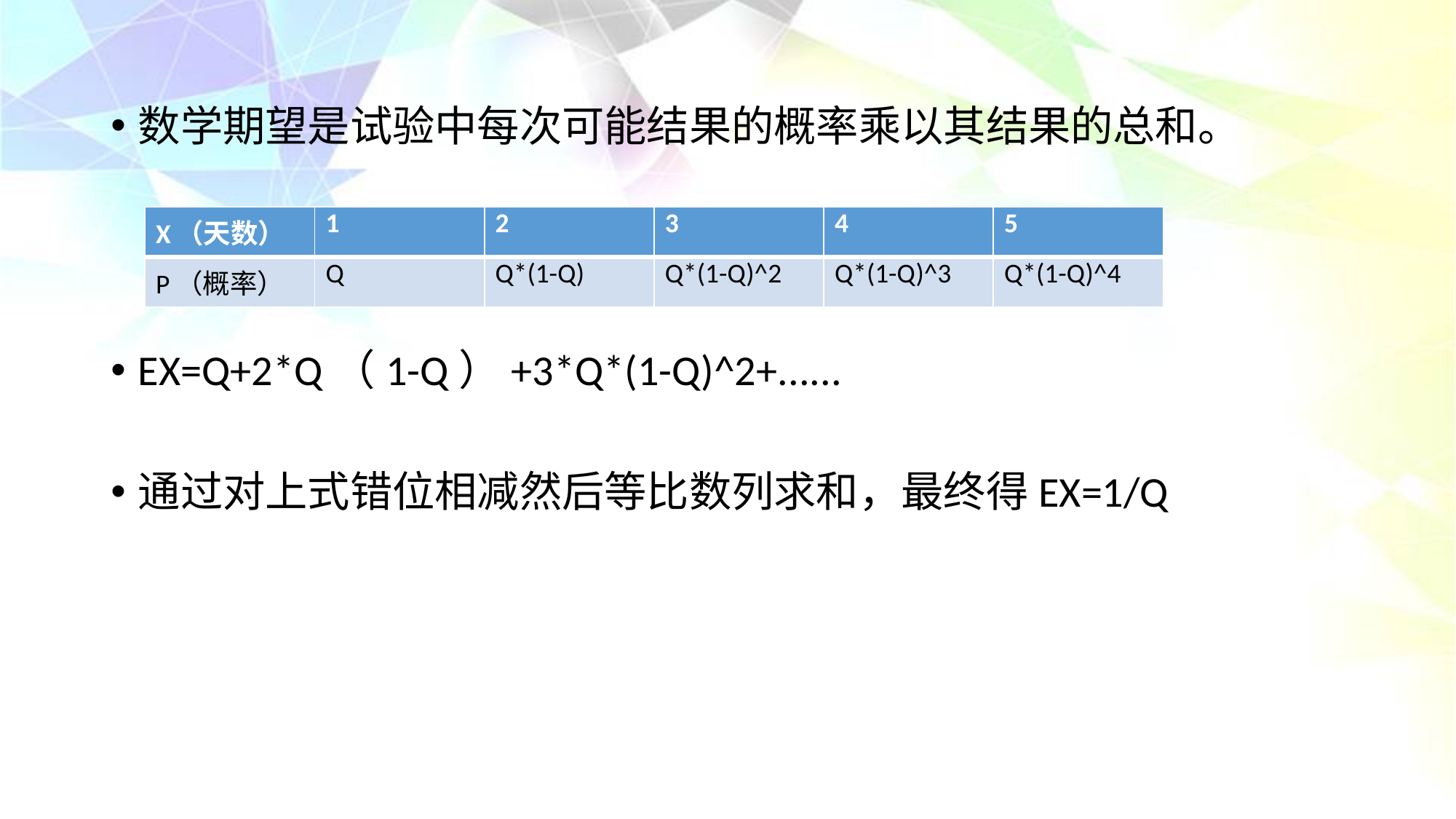

数学期望是试验中每次可能结果的概率乘以其结果的总和。

EX=Q+2*Q（1-Q）+3*Q*(1-Q)^2+......

通过对上式错位相减然后等比数列求和，最终得EX=1/Q
| X（天数） | 1 | 2 | 3 | 4 | 5 |
| --- | --- | --- | --- | --- | --- |
| P（概率） | Q | Q\*(1-Q) | Q\*(1-Q)^2 | Q\*(1-Q)^3 | Q\*(1-Q)^4 |